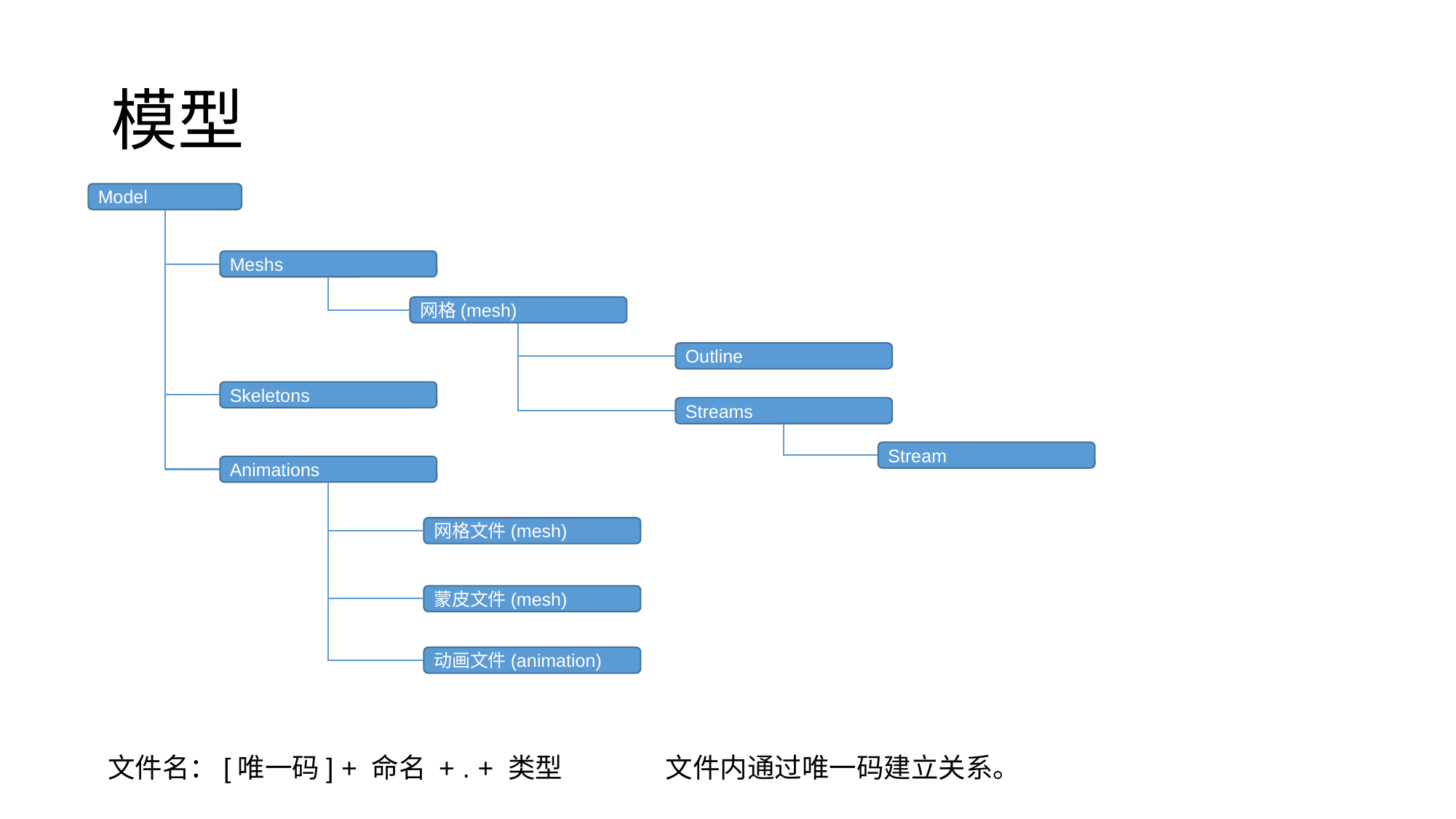

# 模型
Model
Meshs
网格(mesh)
Outline
Skeletons
Streams
Stream
Animations
网格文件(mesh)
蒙皮文件(mesh)
动画文件(animation)
文件名：[唯一码] + 命名 + . + 类型
文件内通过唯一码建立关系。